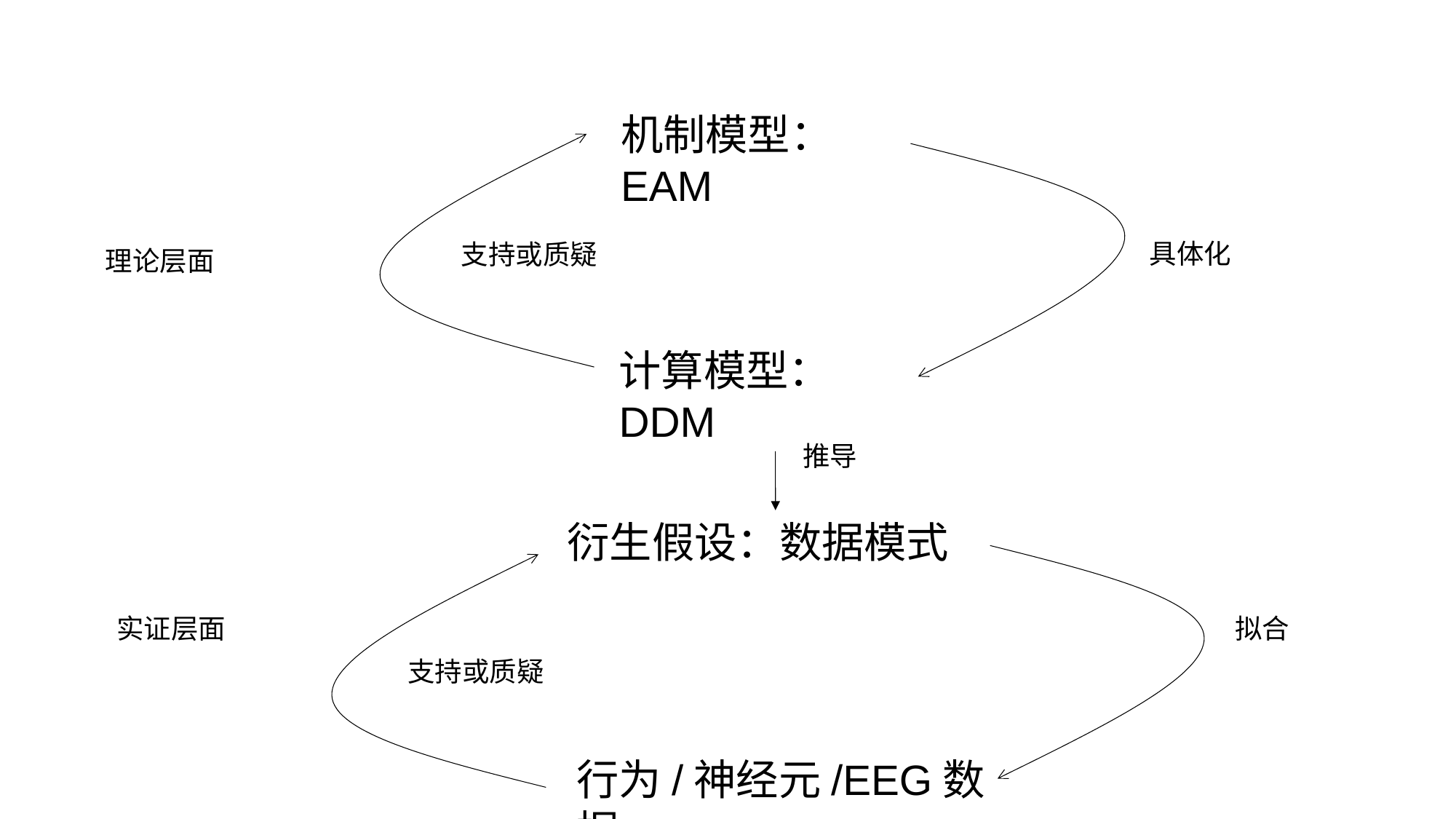

机制模型：EAM

具体化
支持或质疑
理论层面
计算模型：DDM
推导
衍生假设：数据模式

实证层面
拟合
支持或质疑
行为/神经元/EEG数据